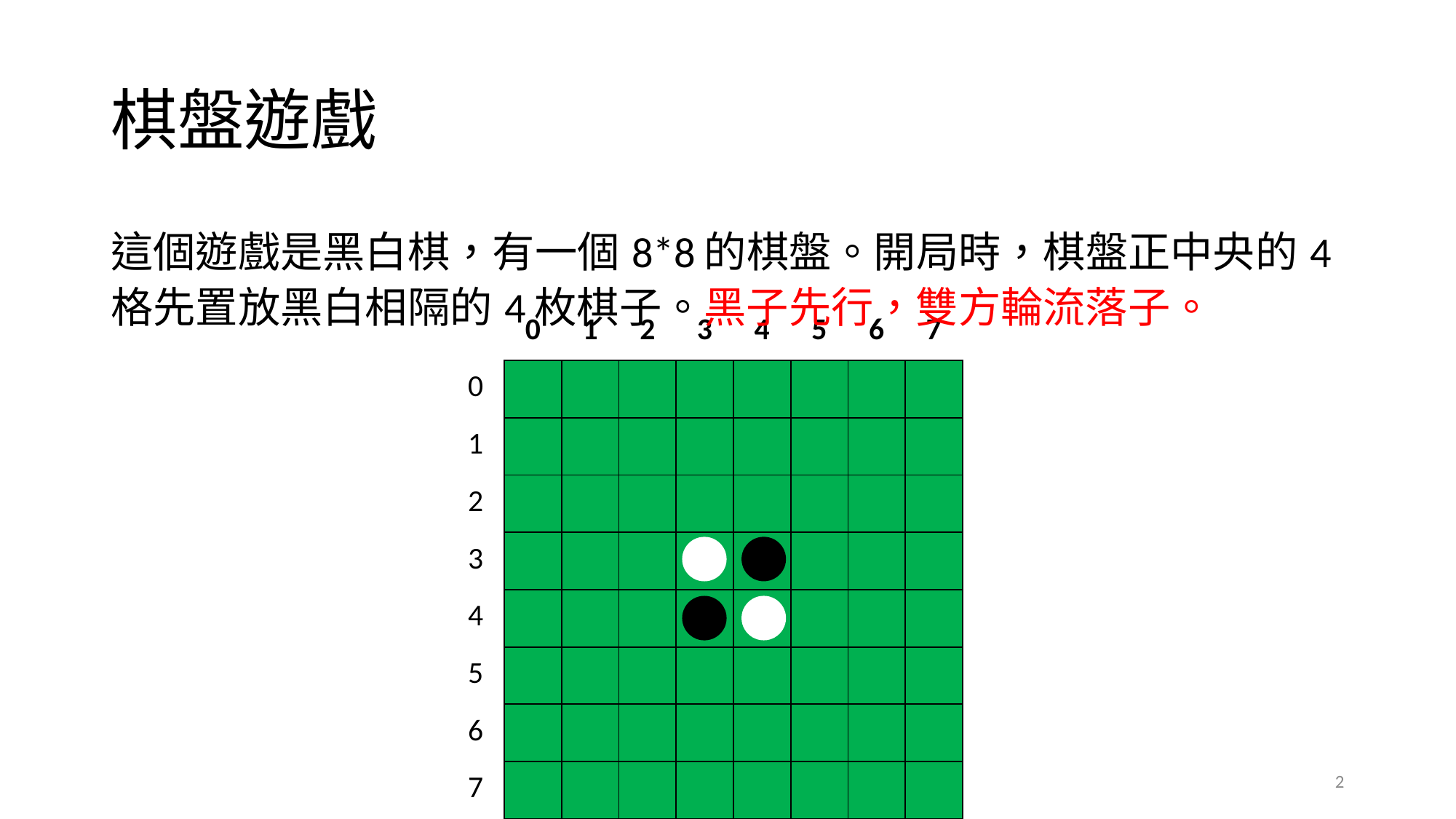

# 棋盤遊戲
這個遊戲是黑白棋，有一個8*8的棋盤。開局時，棋盤正中央的4格先置放黑白相隔的4枚棋子。黑子先行，雙方輪流落子。
|  | 0 | 1 | 2 | 3 | 4 | 5 | 6 | 7 |
| --- | --- | --- | --- | --- | --- | --- | --- | --- |
| 0 |  |  |  |  |  |  |  |  |
| 1 |  |  |  |  |  |  |  |  |
| 2 |  |  |  |  |  |  |  |  |
| 3 |  |  |  |  |  |  |  |  |
| 4 |  |  |  |  |  |  |  |  |
| 5 |  |  |  |  |  |  |  |  |
| 6 |  |  |  |  |  |  |  |  |
| 7 |  |  |  |  |  |  |  |  |

2